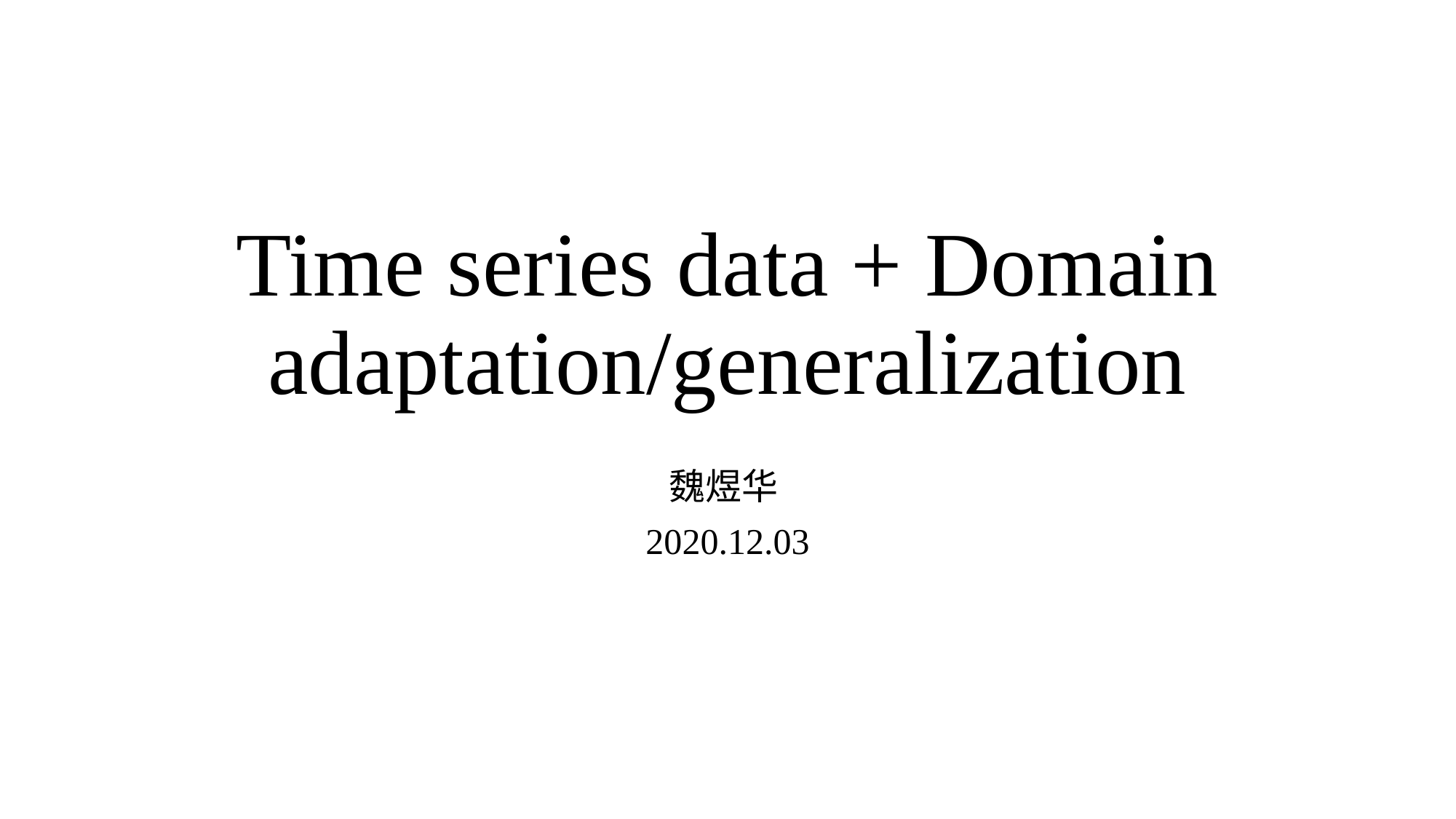

# Time series data + Domain adaptation/generalization
魏煜华
2020.12.03